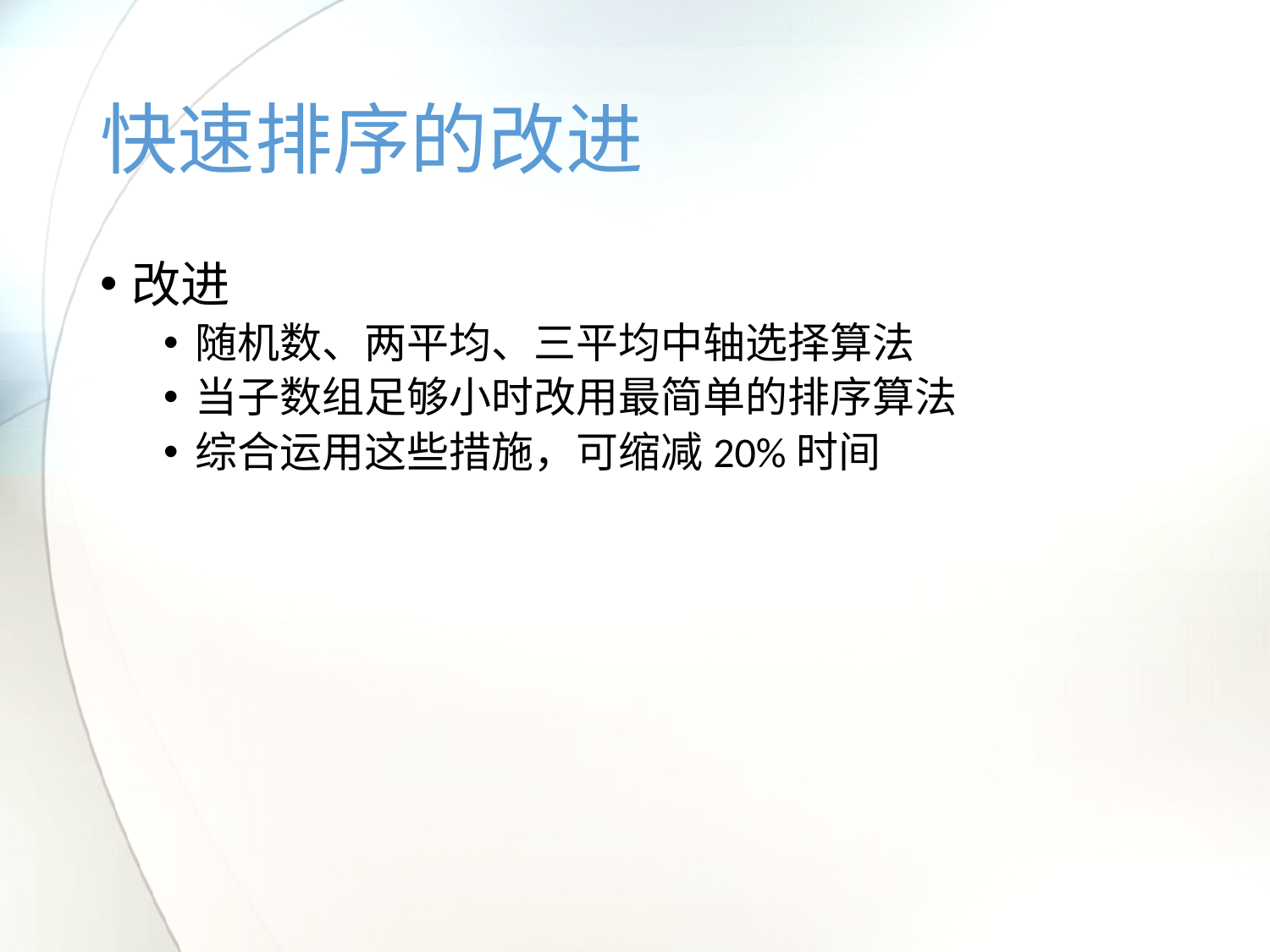

# 快速排序的改进
改进
随机数、两平均、三平均中轴选择算法
当子数组足够小时改用最简单的排序算法
综合运用这些措施，可缩减20%时间